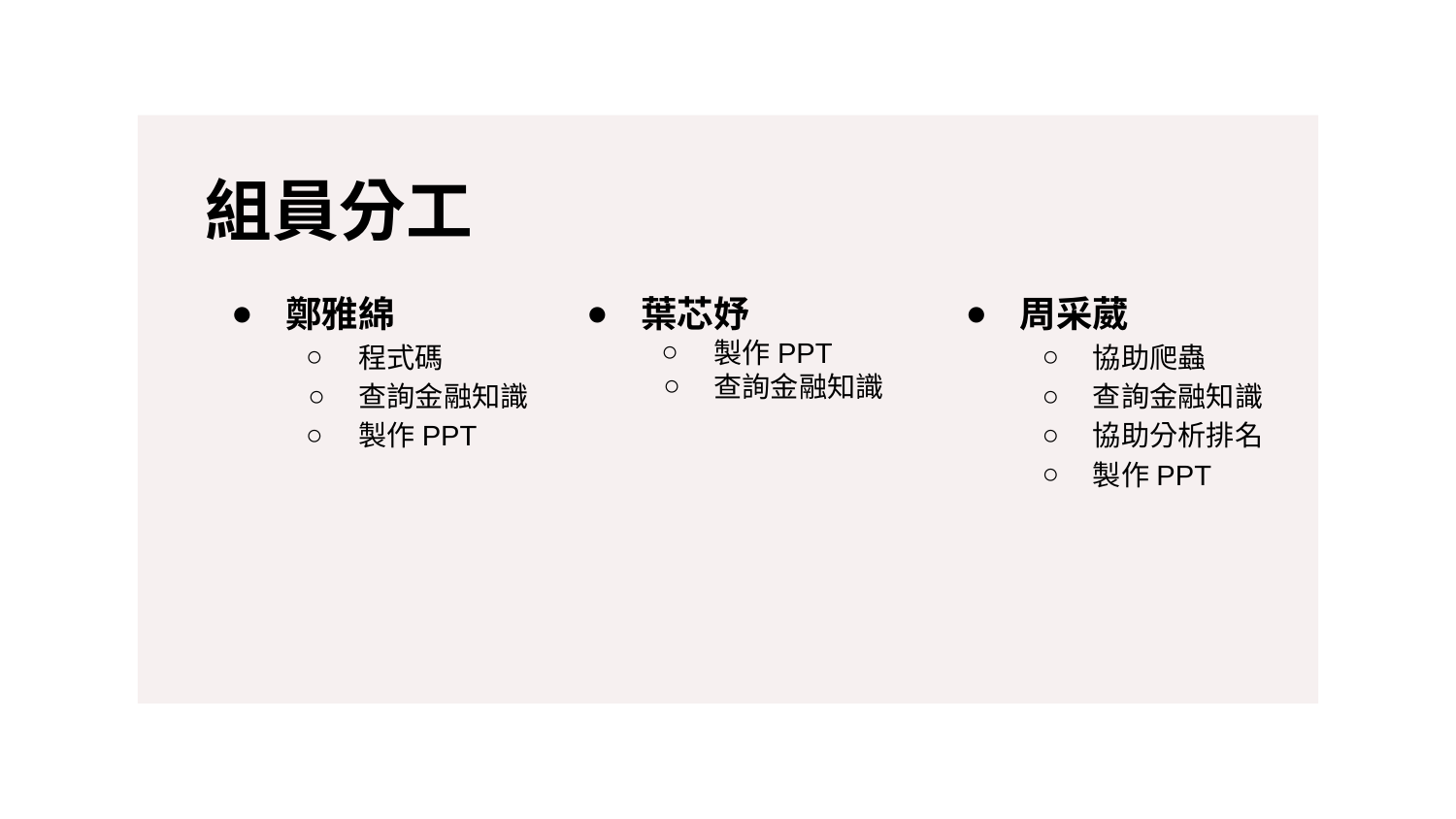

組員分工
鄭雅綿
程式碼
查詢金融知識
製作PPT

葉芯妤
製作PPT
查詢金融知識
周采葳
協助爬蟲
查詢金融知識
協助分析排名
製作PPT